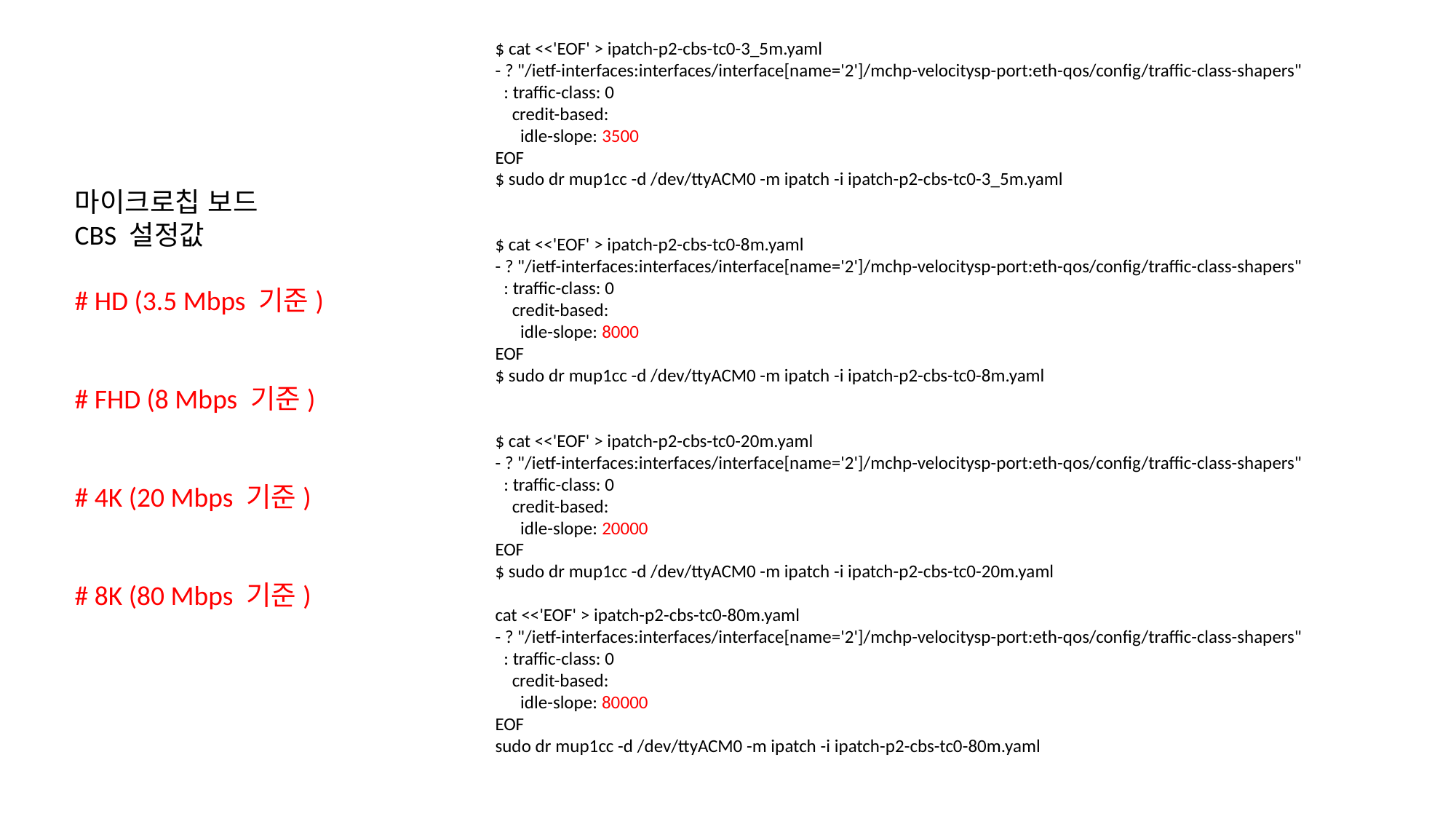

$ cat <<'EOF' > ipatch-p2-cbs-tc0-3_5m.yaml
- ? "/ietf-interfaces:interfaces/interface[name='2']/mchp-velocitysp-port:eth-qos/config/traffic-class-shapers"
  : traffic-class: 0
    credit-based:
      idle-slope: 3500
EOF
$ sudo dr mup1cc -d /dev/ttyACM0 -m ipatch -i ipatch-p2-cbs-tc0-3_5m.yaml

$ cat <<'EOF' > ipatch-p2-cbs-tc0-8m.yaml
- ? "/ietf-interfaces:interfaces/interface[name='2']/mchp-velocitysp-port:eth-qos/config/traffic-class-shapers"
  : traffic-class: 0
    credit-based:
      idle-slope: 8000
EOF
$ sudo dr mup1cc -d /dev/ttyACM0 -m ipatch -i ipatch-p2-cbs-tc0-8m.yaml

$ cat <<'EOF' > ipatch-p2-cbs-tc0-20m.yaml
- ? "/ietf-interfaces:interfaces/interface[name='2']/mchp-velocitysp-port:eth-qos/config/traffic-class-shapers"
  : traffic-class: 0
    credit-based:
      idle-slope: 20000
EOF
$ sudo dr mup1cc -d /dev/ttyACM0 -m ipatch -i ipatch-p2-cbs-tc0-20m.yaml

cat <<'EOF' > ipatch-p2-cbs-tc0-80m.yaml
- ? "/ietf-interfaces:interfaces/interface[name='2']/mchp-velocitysp-port:eth-qos/config/traffic-class-shapers"
  : traffic-class: 0
    credit-based:
      idle-slope: 80000
EOF
sudo dr mup1cc -d /dev/ttyACM0 -m ipatch -i ipatch-p2-cbs-tc0-80m.yaml
마이크로칩 보드
CBS 설정값

# HD (3.5 Mbps 기준)

# FHD (8 Mbps 기준)

# 4K (20 Mbps 기준)

# 8K (80 Mbps 기준)